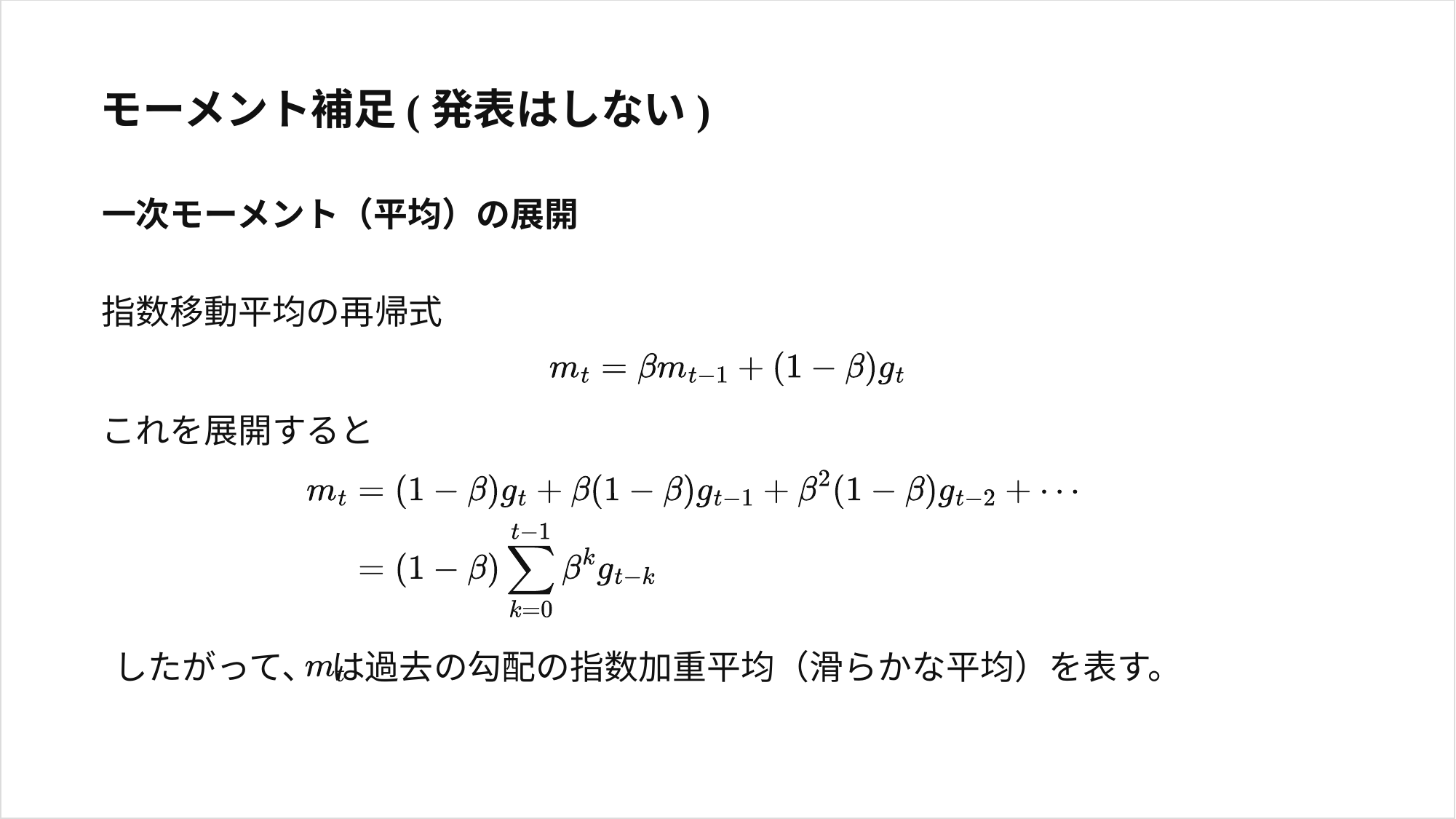

モーメント補足(発表はしない)
一次モーメント（平均）の展開
指数移動平均の再帰式

これを展開すると

したがって、  は過去の勾配の指数加重平均（滑らかな平均）を表す。